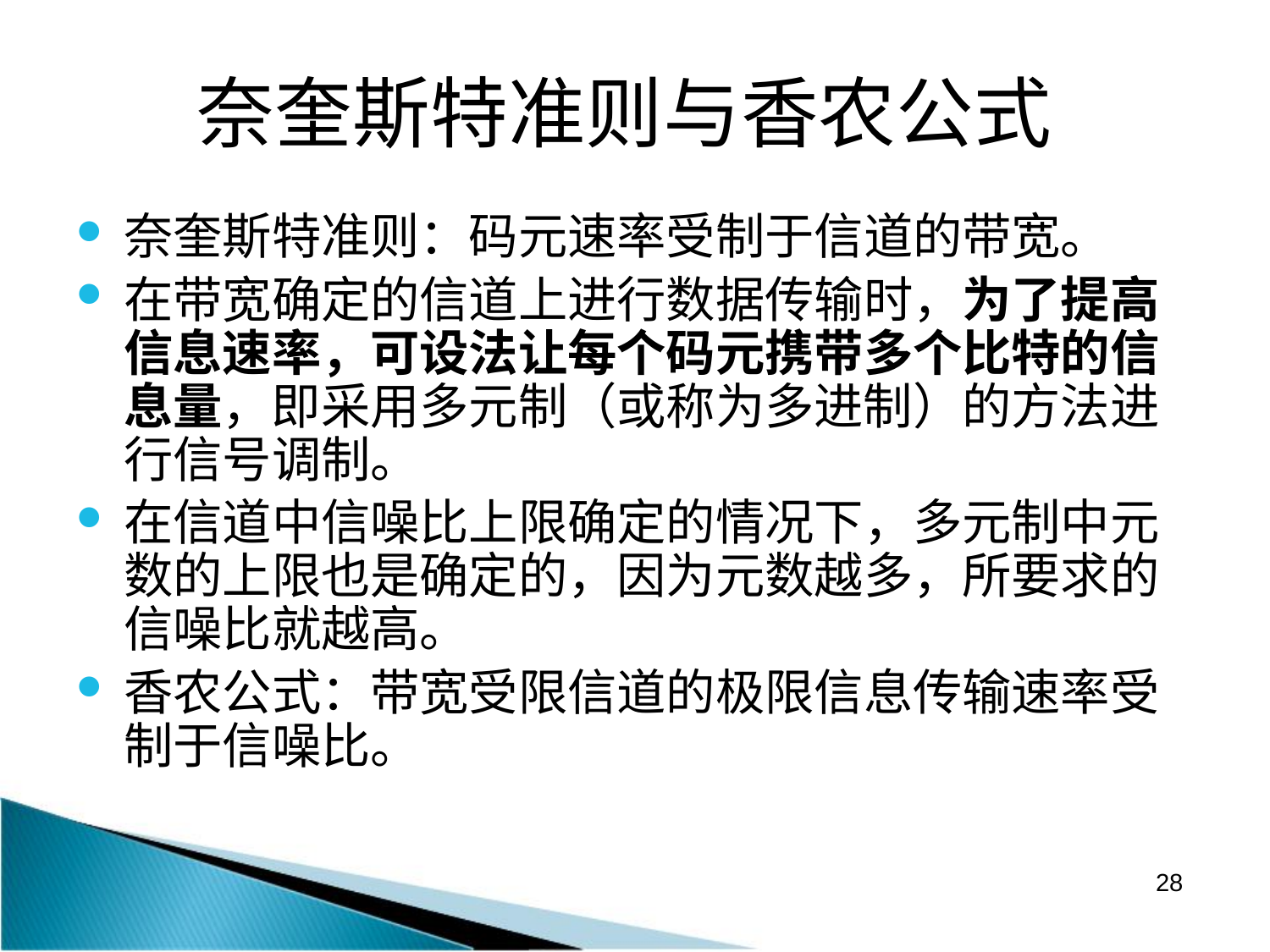

# 奈奎斯特准则与香农公式
奈奎斯特准则：码元速率受制于信道的带宽。
在带宽确定的信道上进行数据传输时，为了提高信息速率，可设法让每个码元携带多个比特的信息量，即采用多元制（或称为多进制）的方法进行信号调制。
在信道中信噪比上限确定的情况下，多元制中元数的上限也是确定的，因为元数越多，所要求的信噪比就越高。
香农公式：带宽受限信道的极限信息传输速率受制于信噪比。
28